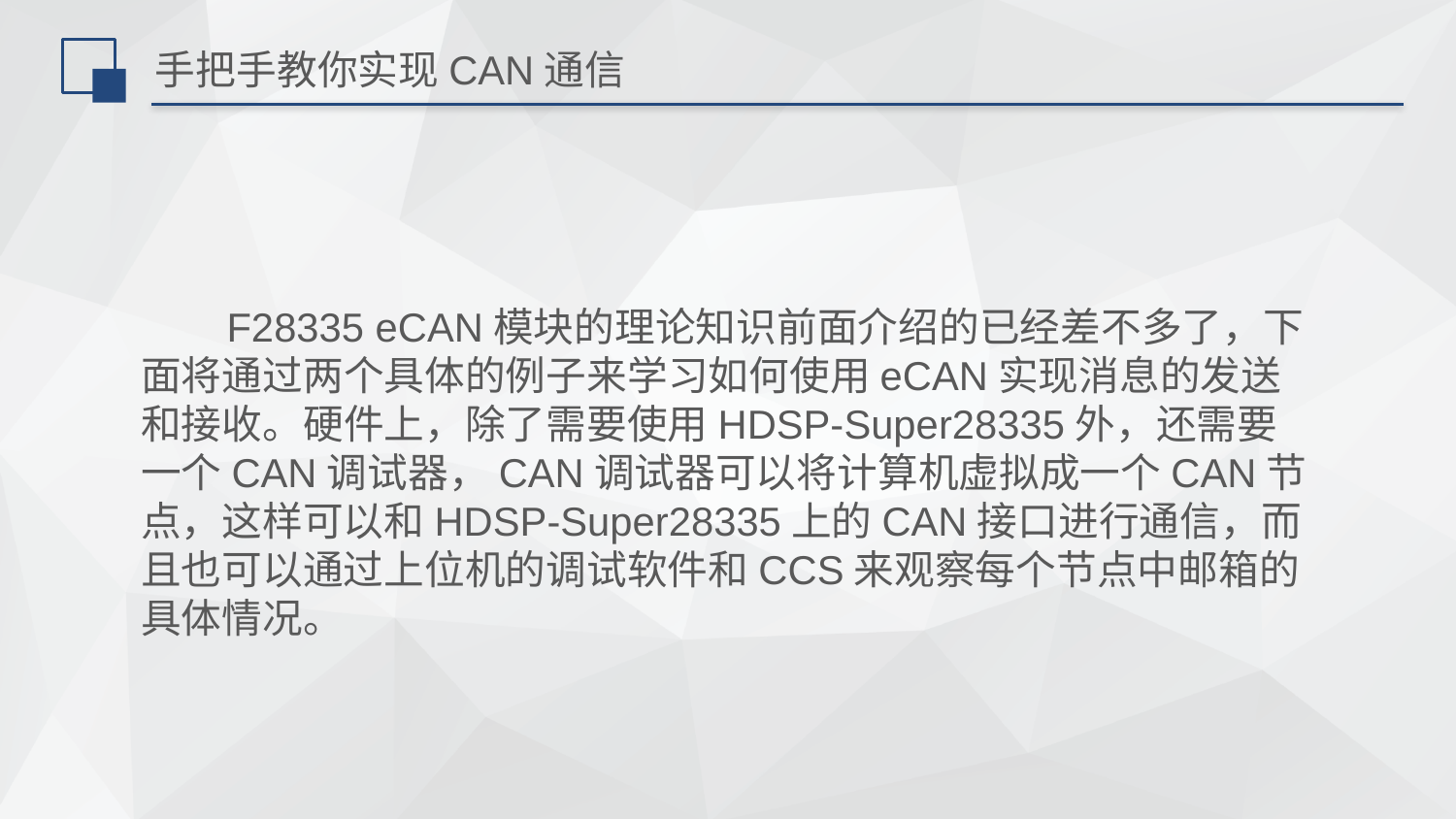

# 手把手教你实现CAN通信
F28335 eCAN模块的理论知识前面介绍的已经差不多了，下面将通过两个具体的例子来学习如何使用eCAN实现消息的发送和接收。硬件上，除了需要使用HDSP-Super28335外，还需要一个CAN调试器，CAN调试器可以将计算机虚拟成一个CAN节点，这样可以和HDSP-Super28335上的CAN接口进行通信，而且也可以通过上位机的调试软件和CCS来观察每个节点中邮箱的具体情况。